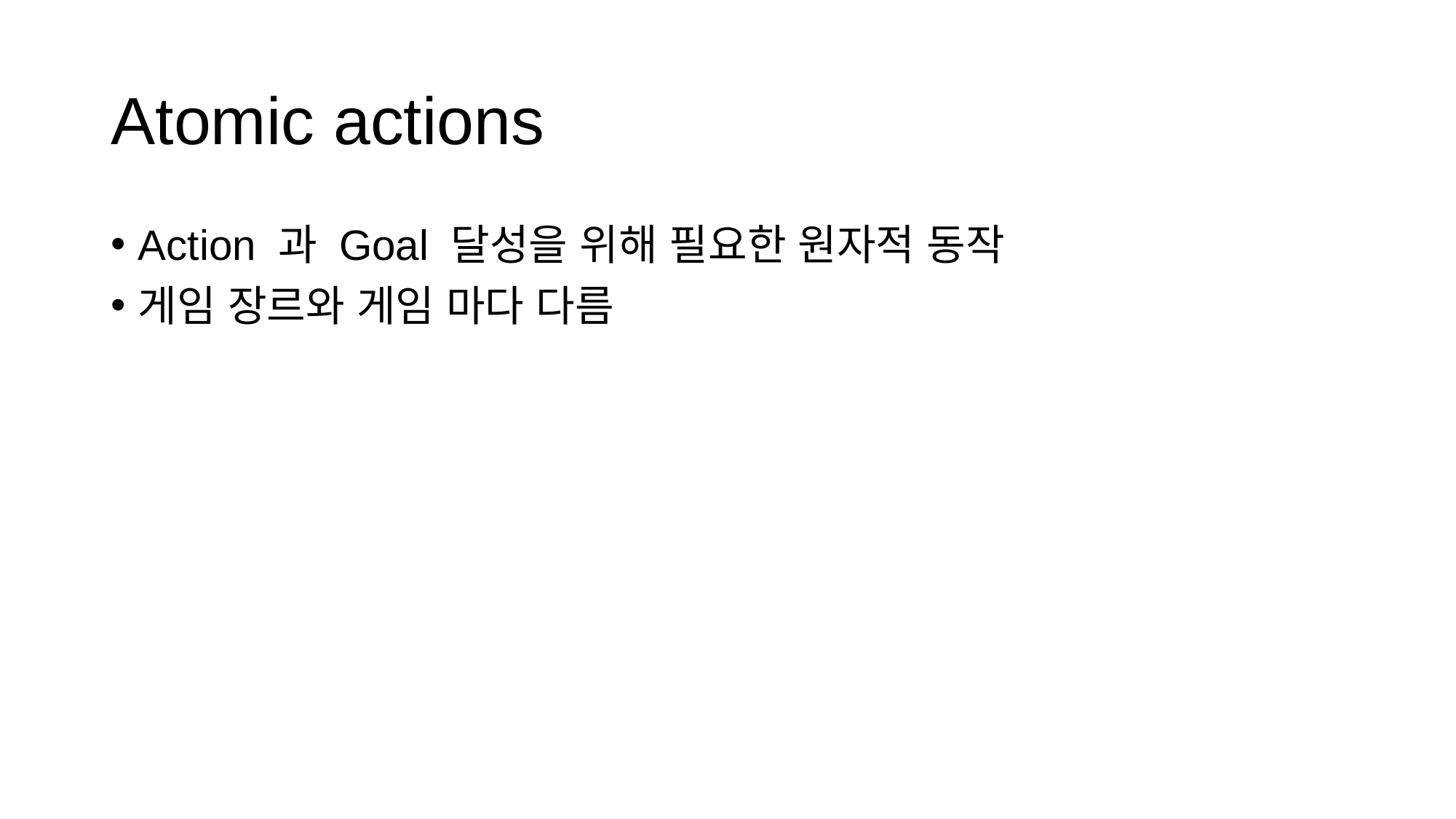

# Atomic actions
Action 과 Goal 달성을 위해 필요한 원자적 동작
게임 장르와 게임 마다 다름